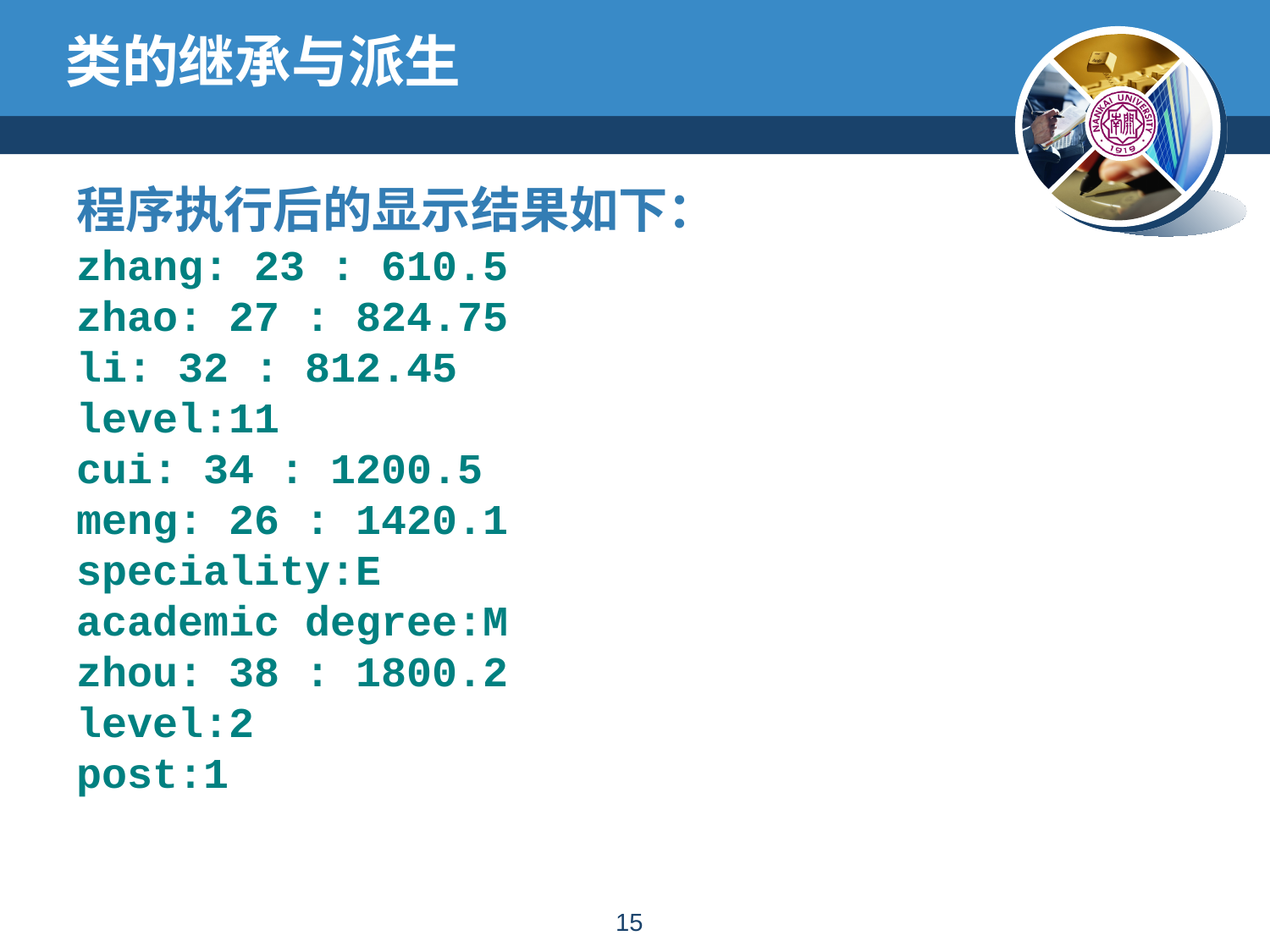

# 类的继承与派生
程序执行后的显示结果如下：
zhang: 23 : 610.5
zhao: 27 : 824.75
li: 32 : 812.45
level:11
cui: 34 : 1200.5
meng: 26 : 1420.1
speciality:E
academic degree:M
zhou: 38 : 1800.2
level:2
post:1
15